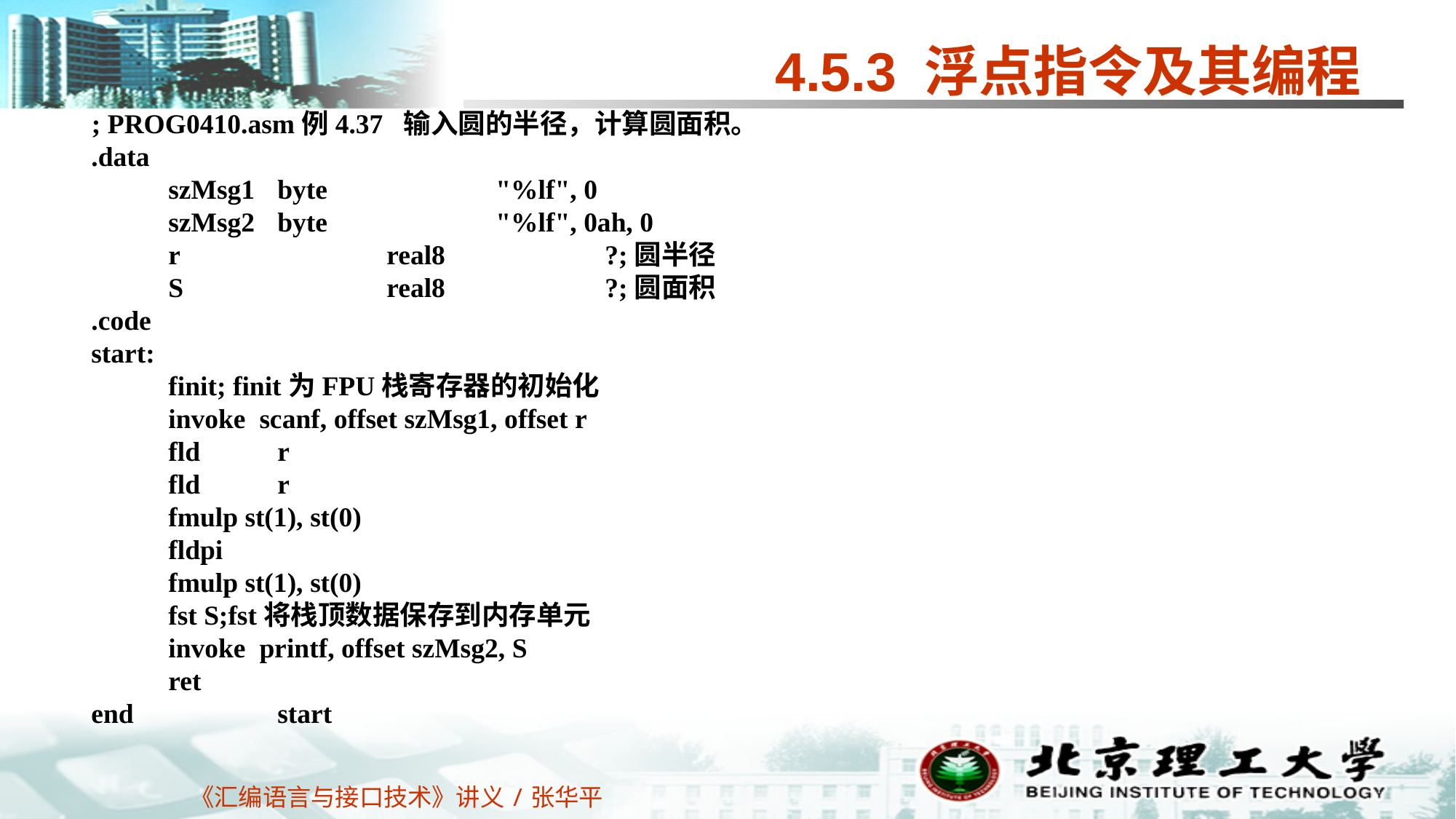

4.5.3 浮点指令及其编程
; PROG0410.asm例4.37  输入圆的半径，计算圆面积。
.data
	szMsg1	byte		"%lf", 0
	szMsg2	byte		"%lf", 0ah, 0
	r		real8		?;圆半径
	S		real8		?;圆面积
.code
start:
	finit; finit为FPU栈寄存器的初始化
	invoke  scanf, offset szMsg1, offset r
	fld	r
	fld	r
	fmulp st(1), st(0)
	fldpi
	fmulp st(1), st(0)
	fst S;fst将栈顶数据保存到内存单元
	invoke  printf, offset szMsg2, S
	ret
end		start